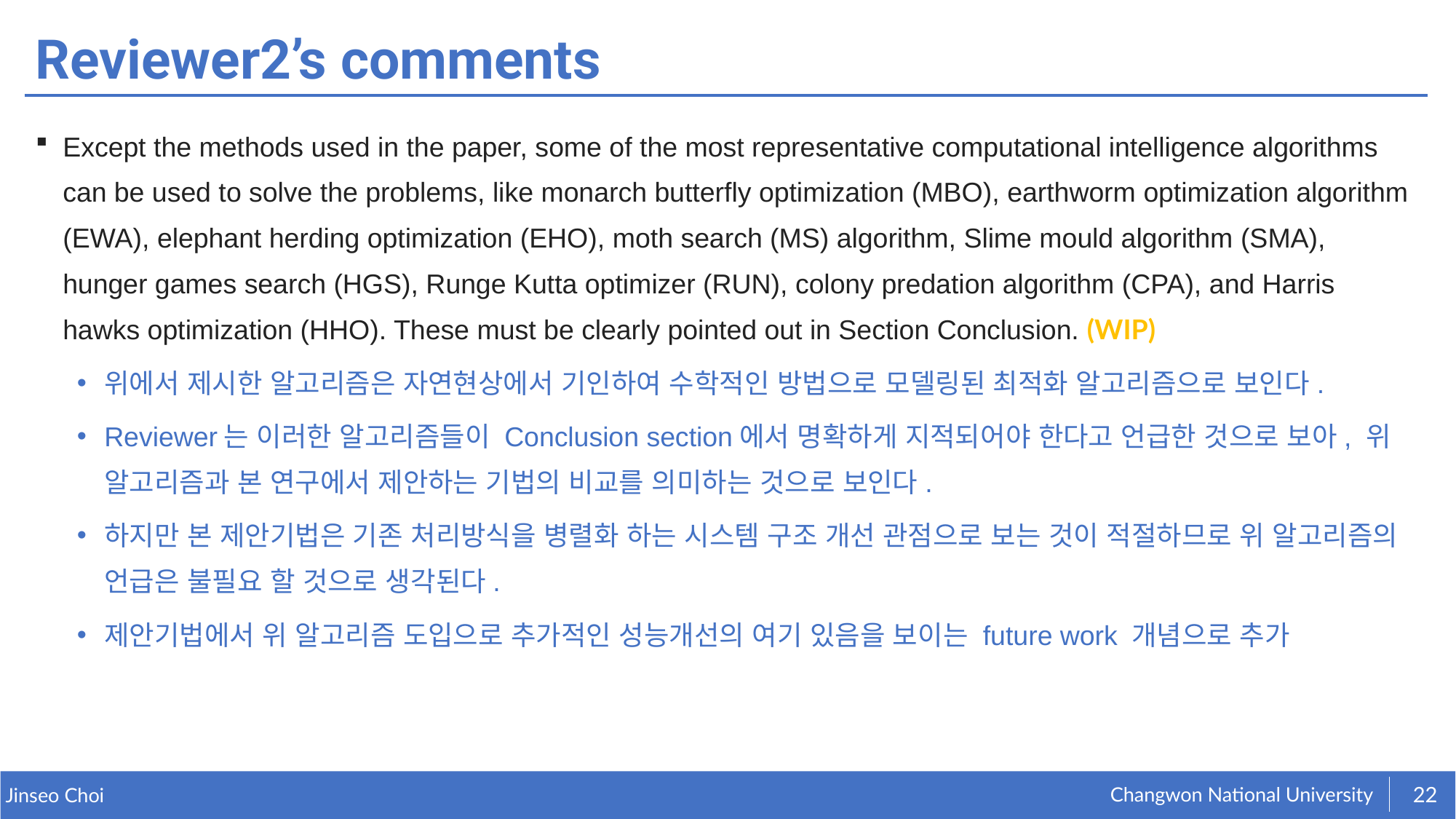

# Reviewer2’s comments
Except the methods used in the paper, some of the most representative computational intelligence algorithms can be used to solve the problems, like monarch butterfly optimization (MBO), earthworm optimization algorithm (EWA), elephant herding optimization (EHO), moth search (MS) algorithm, Slime mould algorithm (SMA), hunger games search (HGS), Runge Kutta optimizer (RUN), colony predation algorithm (CPA), and Harris hawks optimization (HHO). These must be clearly pointed out in Section Conclusion. (WIP)
위에서 제시한 알고리즘은 자연현상에서 기인하여 수학적인 방법으로 모델링된 최적화 알고리즘으로 보인다.
Reviewer는 이러한 알고리즘들이 Conclusion section에서 명확하게 지적되어야 한다고 언급한 것으로 보아, 위 알고리즘과 본 연구에서 제안하는 기법의 비교를 의미하는 것으로 보인다.
하지만 본 제안기법은 기존 처리방식을 병렬화 하는 시스템 구조 개선 관점으로 보는 것이 적절하므로 위 알고리즘의 언급은 불필요 할 것으로 생각된다.
제안기법에서 위 알고리즘 도입으로 추가적인 성능개선의 여기 있음을 보이는 future work 개념으로 추가
22